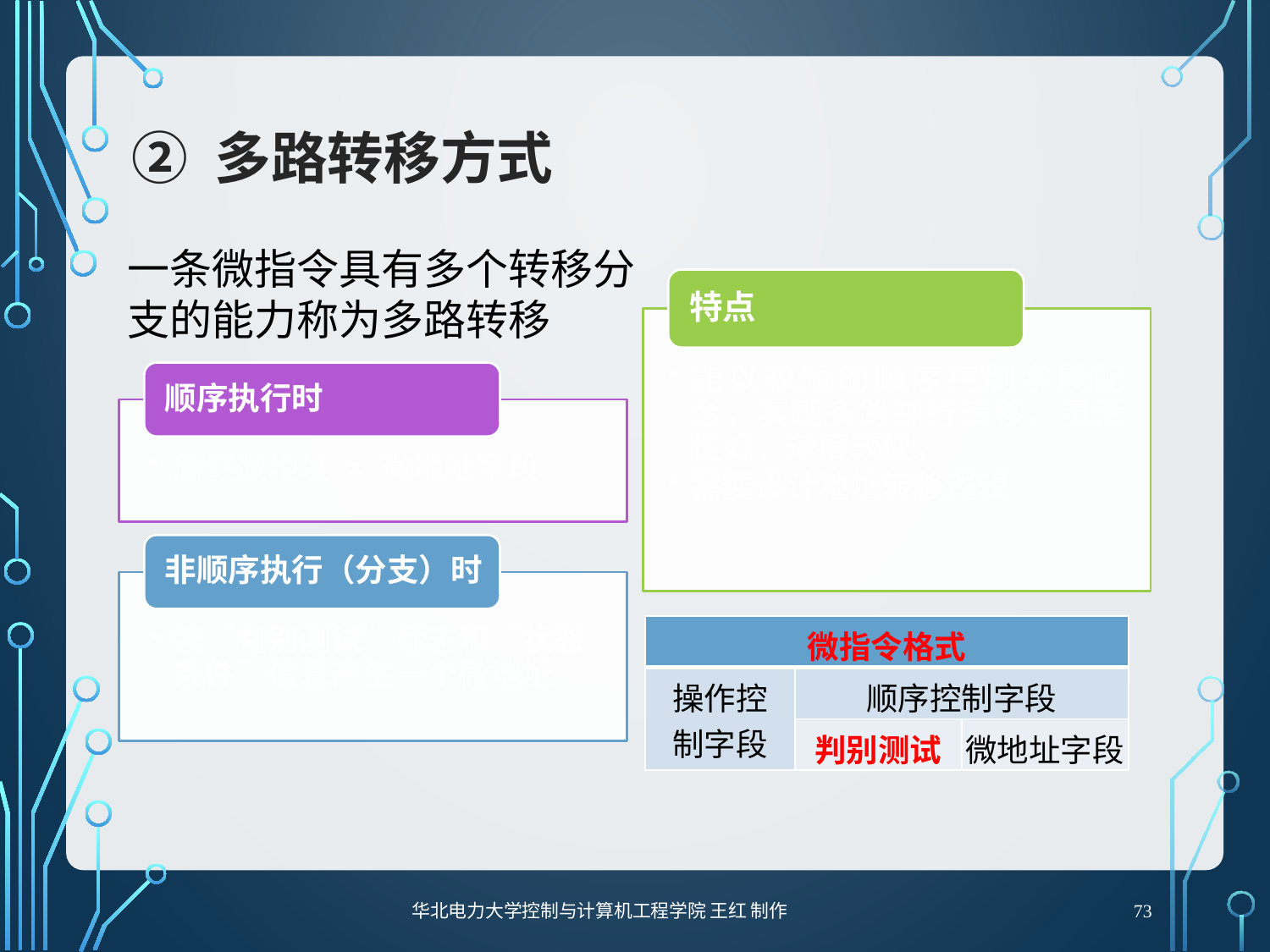

# ② 多路转移方式
一条微指令具有多个转移分支的能力称为多路转移
后继微地址 = 微地址字段
顺序执行时
按“判别测试”标志和“状态条件”信息产生一个微地址
非顺序执行（分支）时
能以较短的顺序控制字段配合，实现多路并行转移，灵活性好，速度较快，
需要设计地址转移逻辑
特点
| 微指令格式 |  |  |
| --- | --- | --- |
| 操作控制字段 | 顺序控制字段 |  |
|  | 判别测试 | 微地址字段 |
73
华北电力大学控制与计算机工程学院 王红 制作